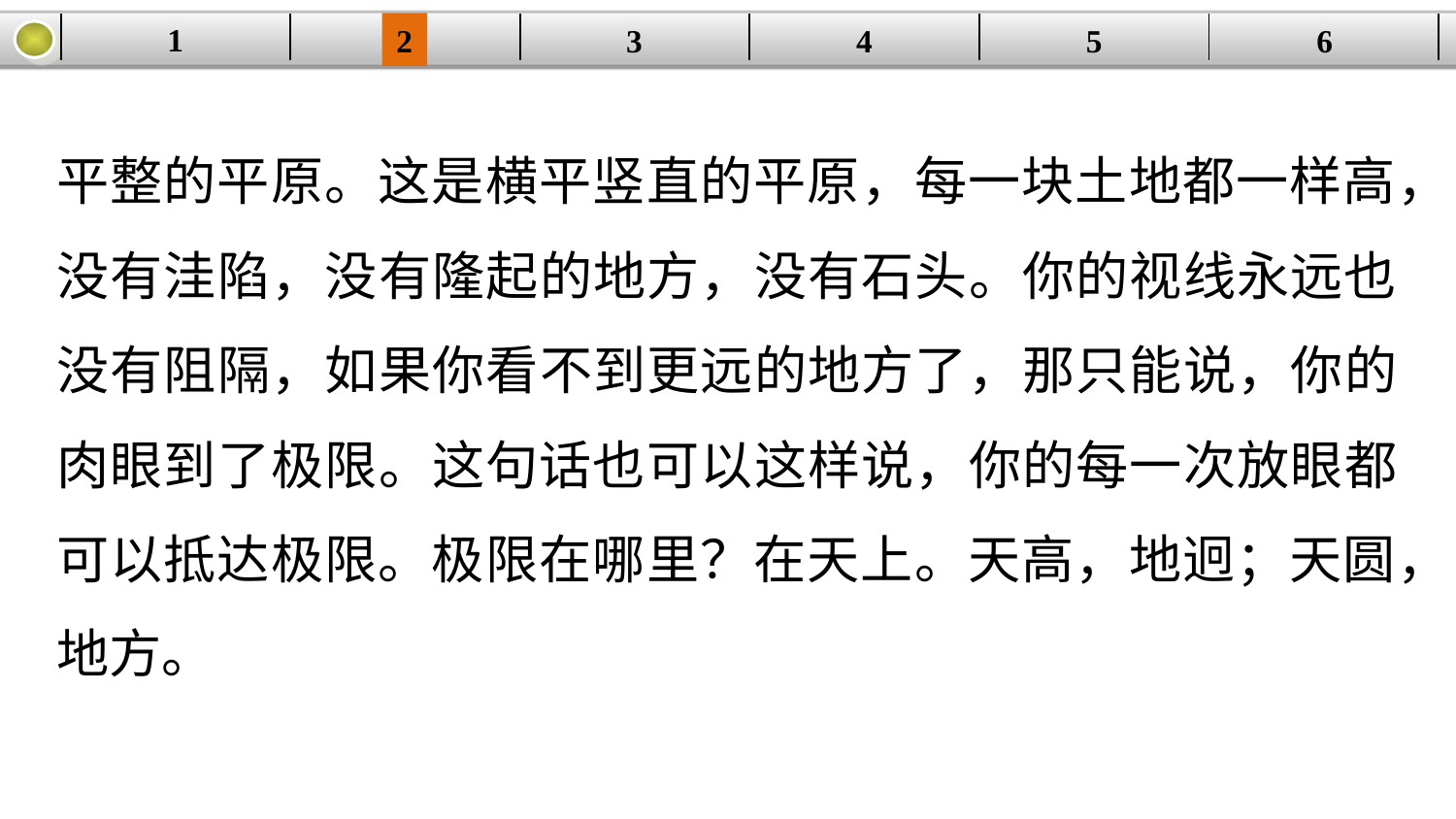

1
2
3
4
|  |  |  |  |  |  |
| --- | --- | --- | --- | --- | --- |
5
6

平整的平原。这是横平竖直的平原，每一块土地都一样高，没有洼陷，没有隆起的地方，没有石头。你的视线永远也没有阻隔，如果你看不到更远的地方了，那只能说，你的肉眼到了极限。这句话也可以这样说，你的每一次放眼都可以抵达极限。极限在哪里？在天上。天高，地迥；天圆，地方。